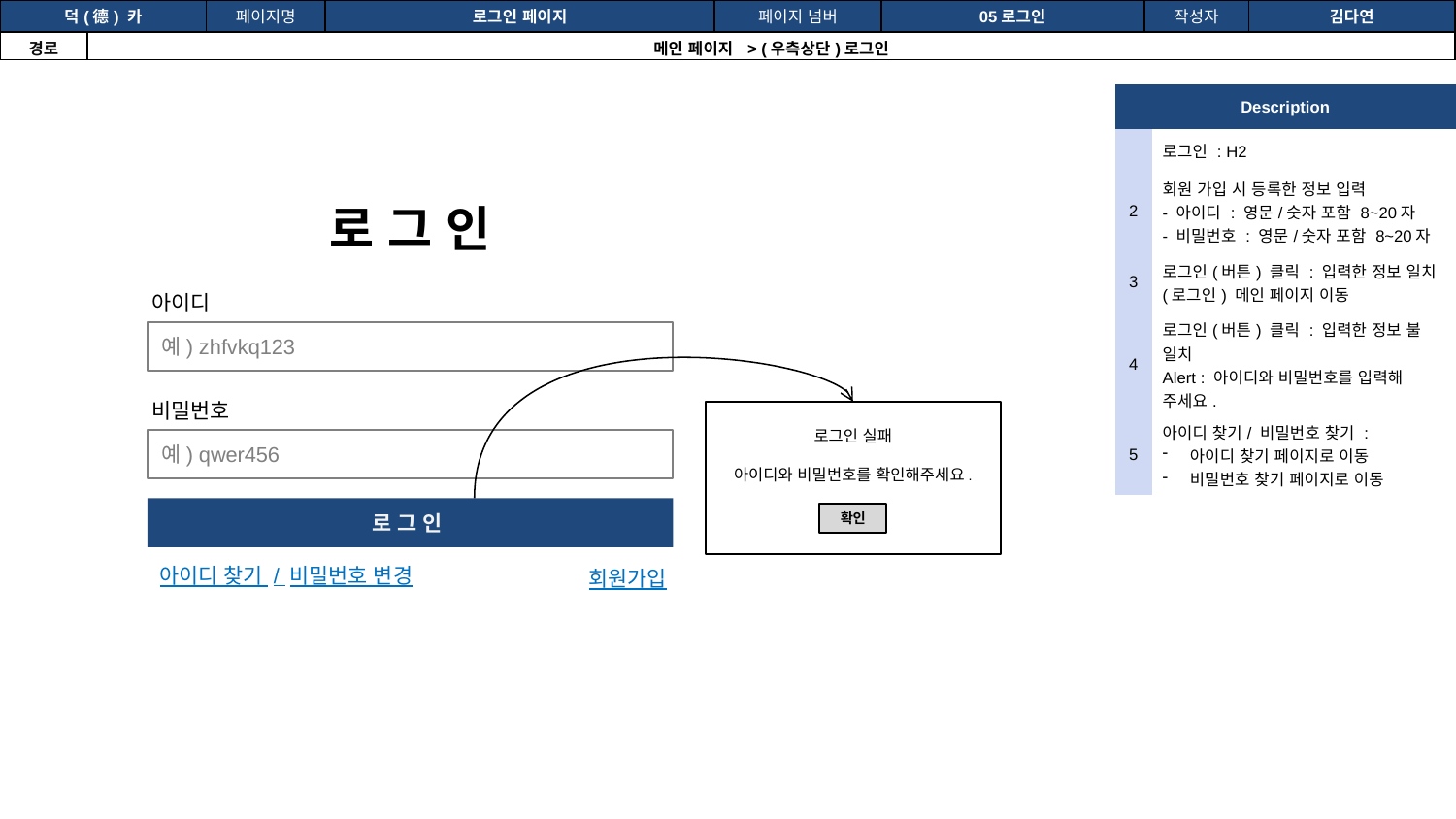

| 덕(德) 카 |  | 페이지명 | 로그인 페이지 | 페이지 넘버 | 05로그인 | 작성자 | 김다연 |
| --- | --- | --- | --- | --- | --- | --- | --- |
| 경로 | 메인 페이지 > (우측상단)로그인 |  |  |  |  |  |  |
공간(오피스) 대여 시스템
| Description |  |
| --- | --- |
|  | 로그인 : H2 |
| 2 | 회원 가입 시 등록한 정보 입력 - 아이디 : 영문/숫자 포함 8~20자 - 비밀번호 : 영문/숫자 포함 8~20자 |
| 3 | 로그인(버튼) 클릭 : 입력한 정보 일치 (로그인) 메인 페이지 이동 |
| 4 | 로그인(버튼) 클릭 : 입력한 정보 불 일치 Alert : 아이디와 비밀번호를 입력해 주세요. |
| 5 | 아이디 찾기/ 비밀번호 찾기 : 아이디 찾기 페이지로 이동 비밀번호 찾기 페이지로 이동 |
로 그 인
아이디
예) zhfvkq123
비밀번호
예) qwer456
로그인 실패
아이디와 비밀번호를 확인해주세요.
확인
로 그 인
아이디 찾기 / 비밀번호 변경
회원가입